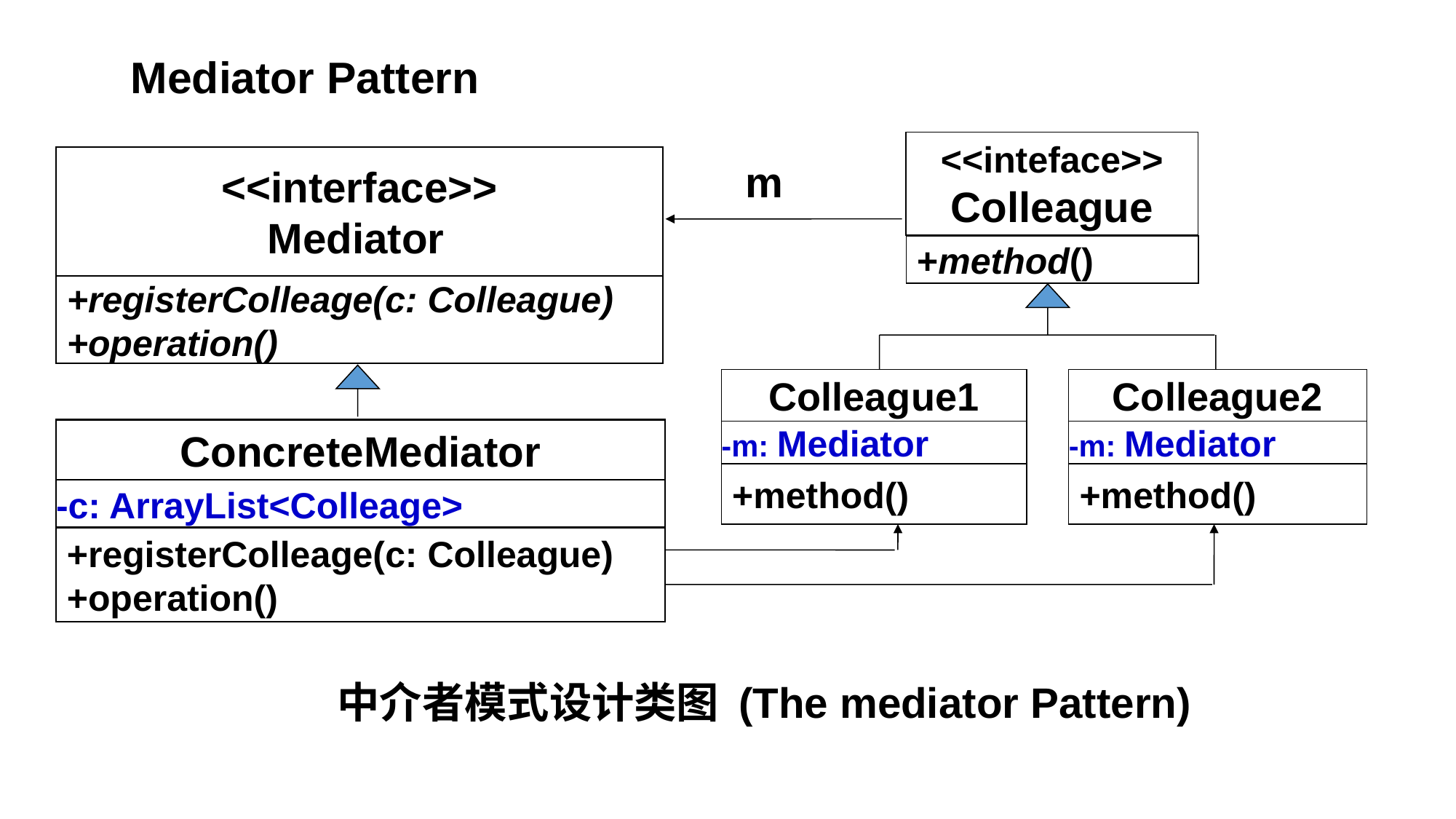

# Mediator Pattern
<<inteface>>
Colleague
<<interface>>
Mediator
m

+method()
+registerColleage(c: Colleague)
+operation()

Colleague1
Colleague2
ConcreteMediator
-m: Mediator
-m: Mediator
+method()
+method()
-c: ArrayList<Colleage>

+registerColleage(c: Colleague)
+operation()

中介者模式设计类图 (The mediator Pattern)